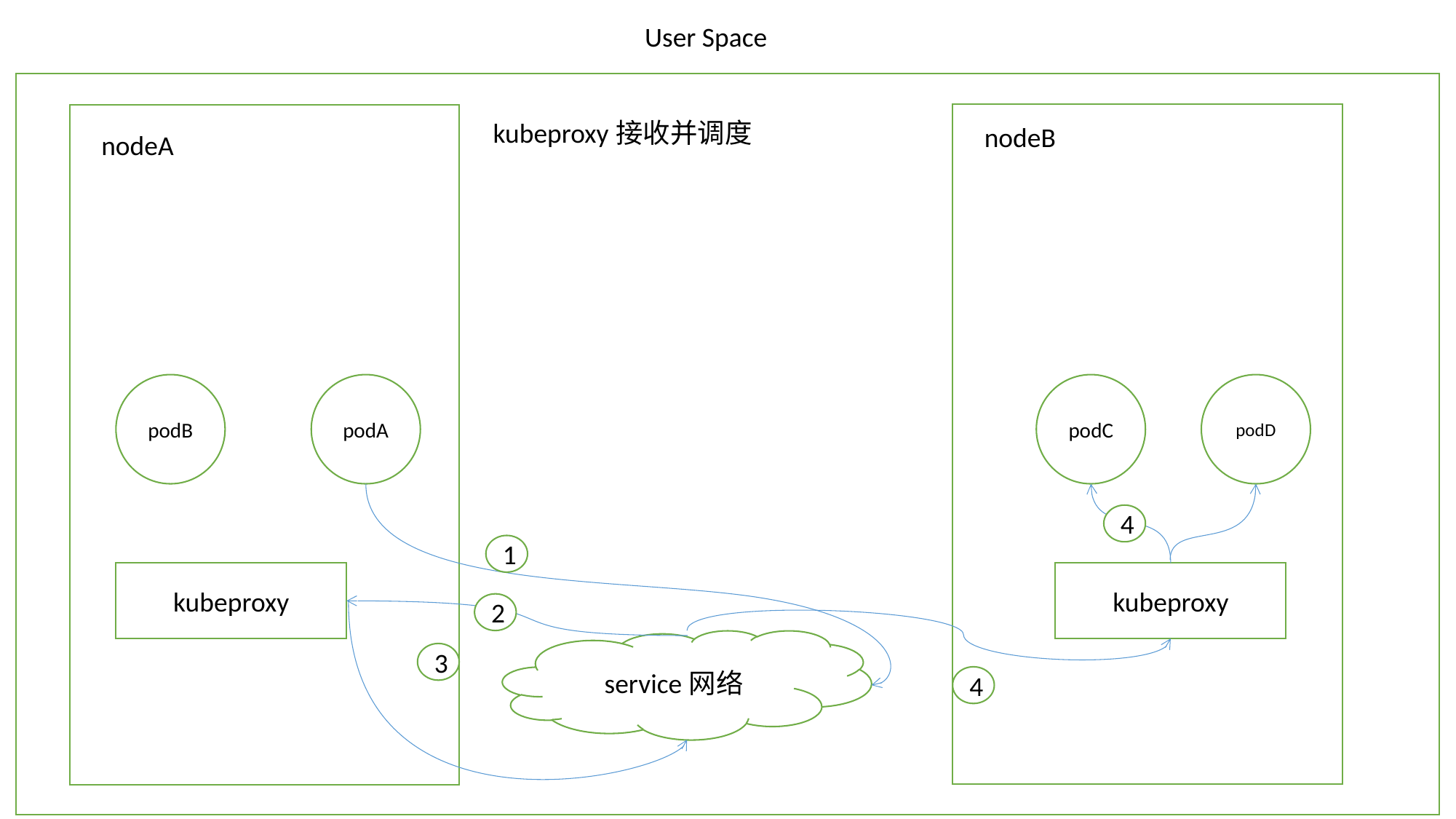

User Space

kubeproxy接收并调度
nodeB
nodeA
podB
podA
podC
podD
4
1
kubeproxy
kubeproxy
2
service网络
3
4